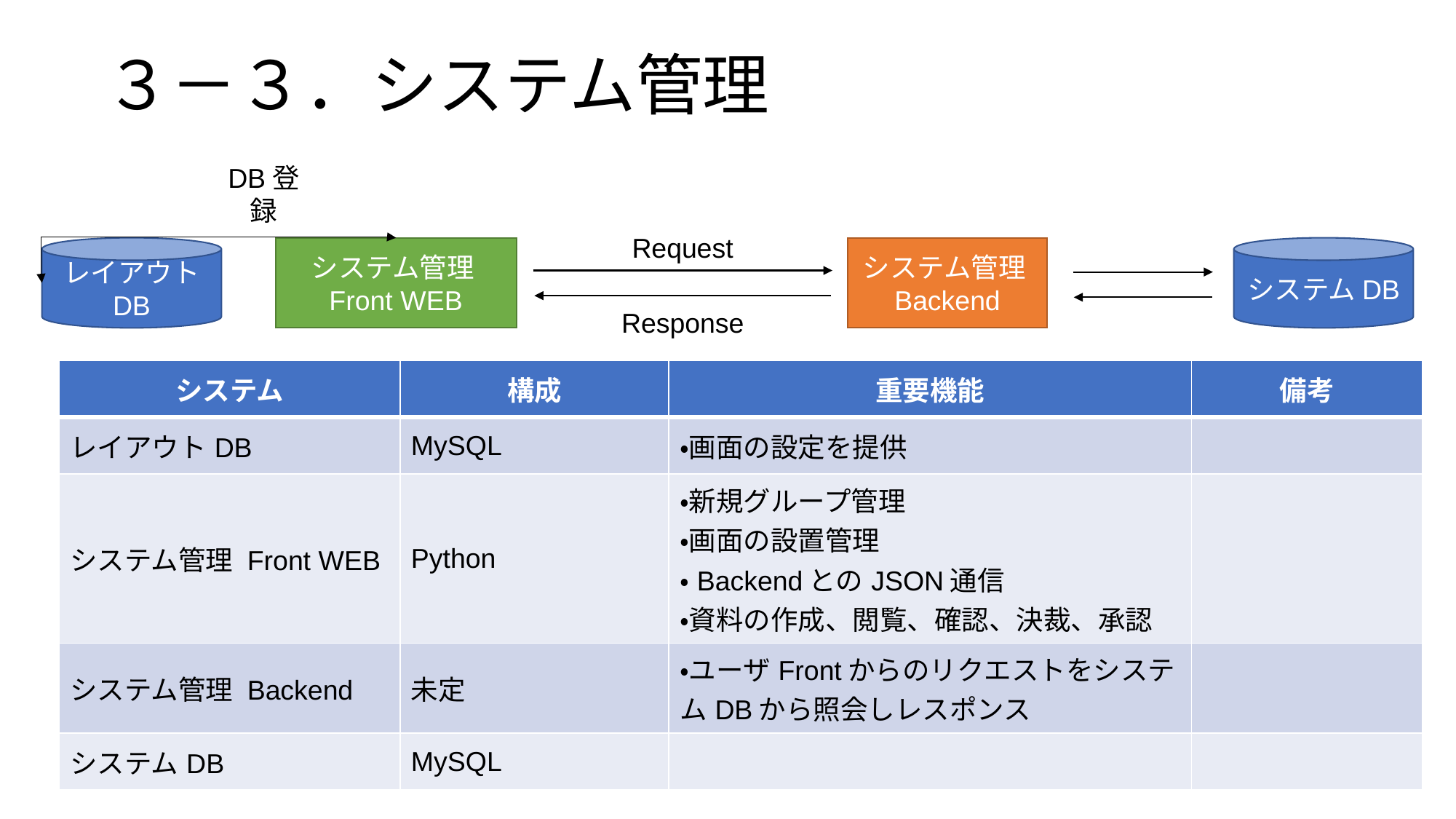

# ３－３．システム管理
DB登録
Request
レイアウト
DB
システム管理Front WEB
システム管理Backend
システムDB
Response
| システム | 構成 | 重要機能 | 備考 |
| --- | --- | --- | --- |
| レイアウトDB | MySQL | ・画面の設定を提供 |  |
| システム管理 Front WEB | Python | ・新規グループ管理 ・画面の設置管理 ・BackendとのJSON通信 ・資料の作成、閲覧、確認、決裁、承認 |  |
| システム管理 Backend | 未定 | ・ユーザFrontからのリクエストをシステムDBから照会しレスポンス |  |
| システムDB | MySQL |  |  |